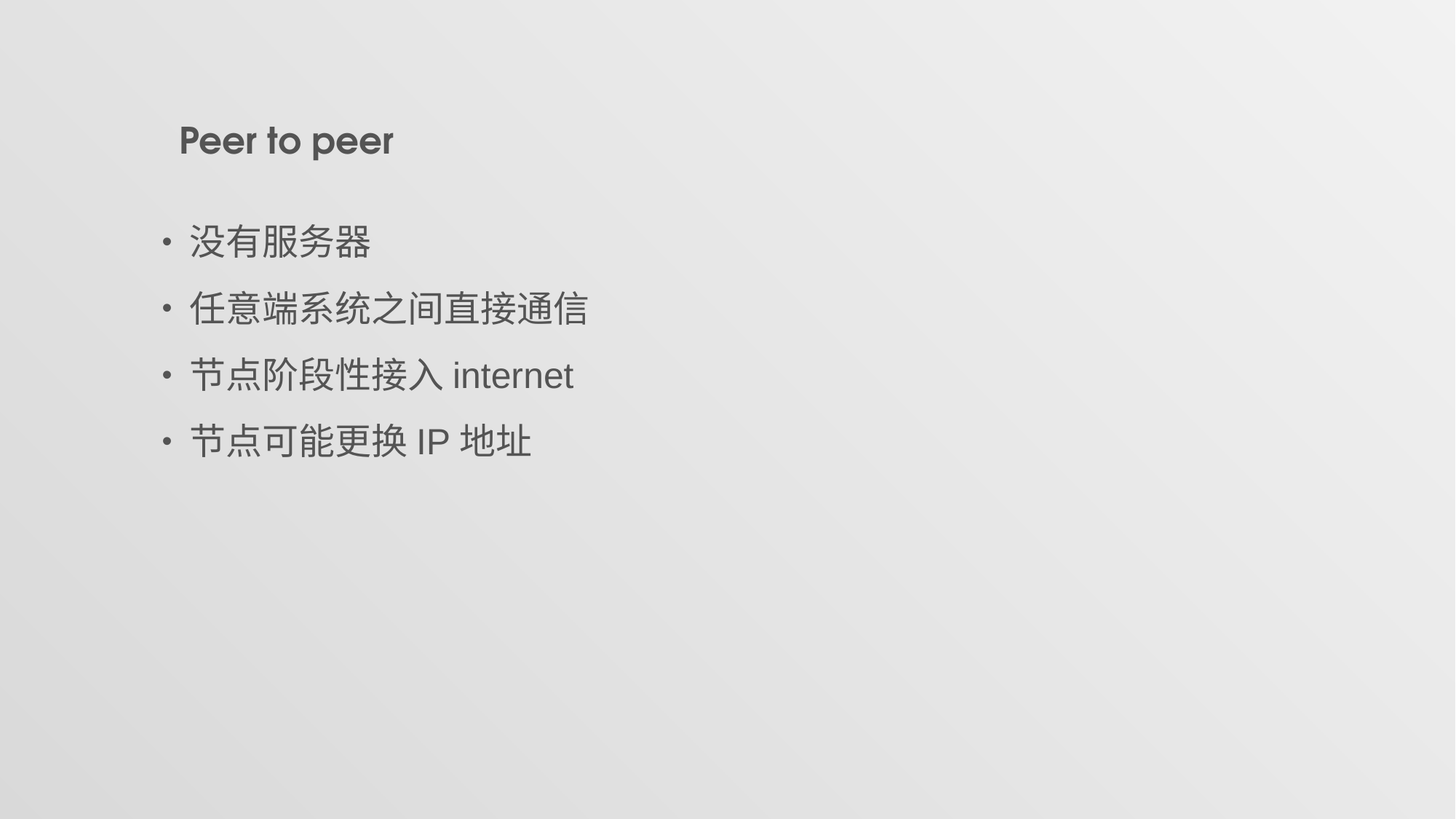

Peer to peer
没有服务器
任意端系统之间直接通信
节点阶段性接入internet
节点可能更换IP地址